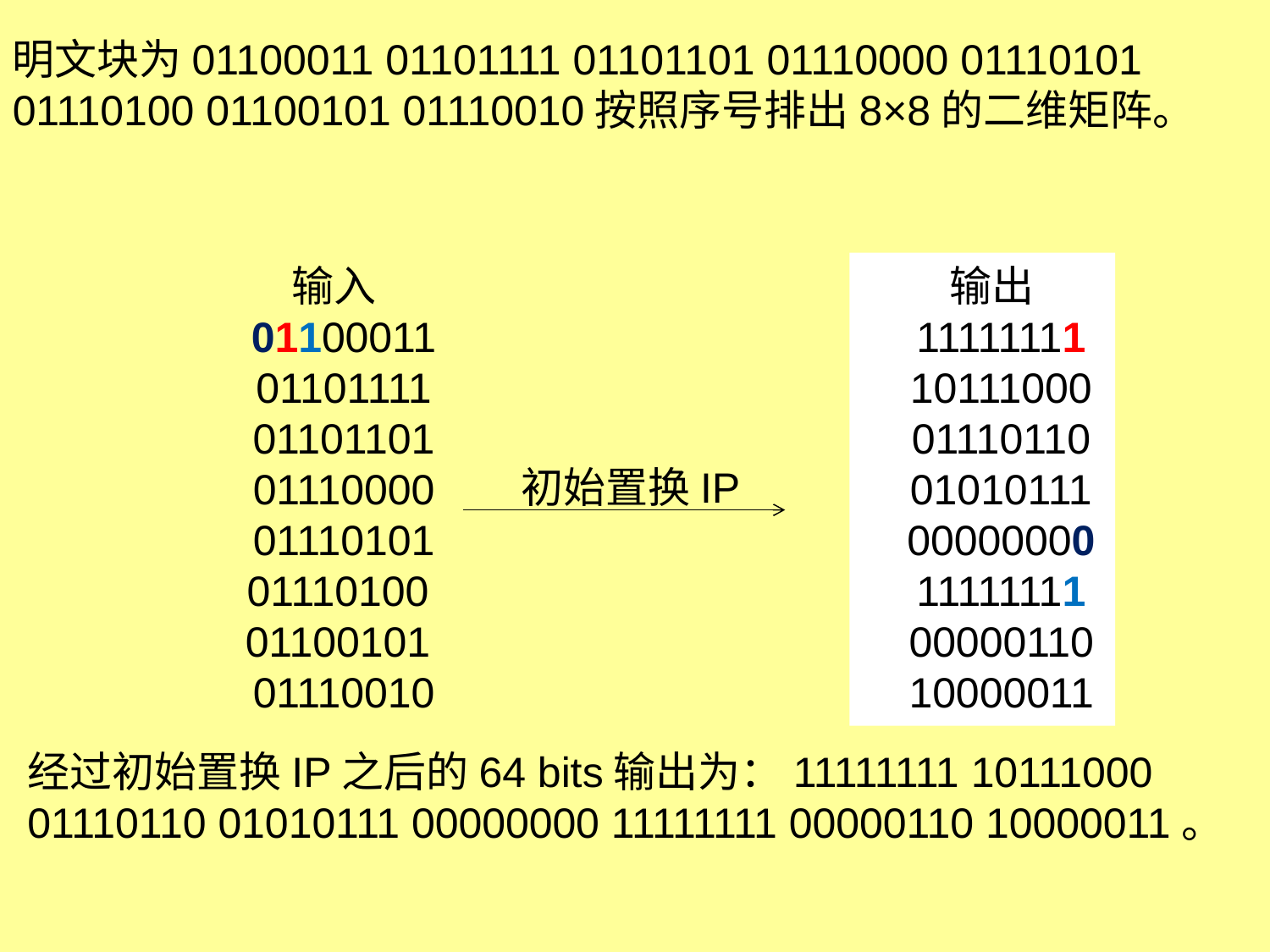

明文块为01100011 01101111 01101101 01110000 01110101 01110100 01100101 01110010按照序号排出8×8的二维矩阵。

输入
01100011
01101111
01101101
01110000
01110101
01110100
01100101
01110010
输出
11111111
10111000
01110110
01010111
00000000
11111111 00000110 10000011
初始置换IP
经过初始置换IP之后的64 bits输出为：11111111 10111000 01110110 01010111 00000000 11111111 00000110 10000011。